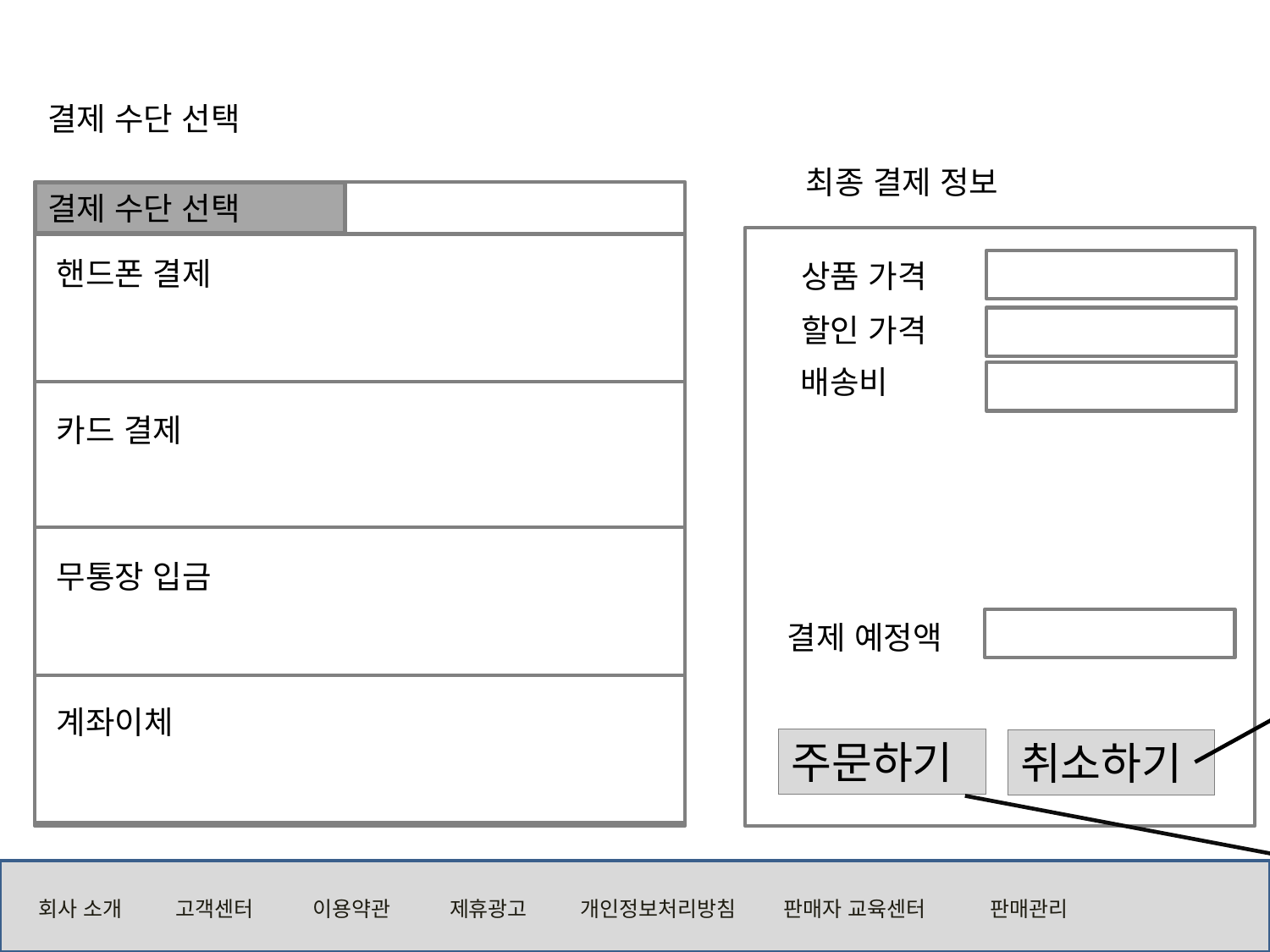

주문하기 클릭 시
2/2 page
결제 수단 선택
최종 결제 정보

결제 수단 선택

핸드폰 결제
상품 가격

할인 가격

배송비

카드 결제

무통장 입금

결제 예정액
클릭 시
상품 페이지로 이동

계좌이체
주문하기
취소하기
클릭 시
결제 후
주문 완료 페이지로 이동

회사 소개         고객센터          이용약관          제휴광고         개인정보처리방침        판매자 교육센터           판매관리